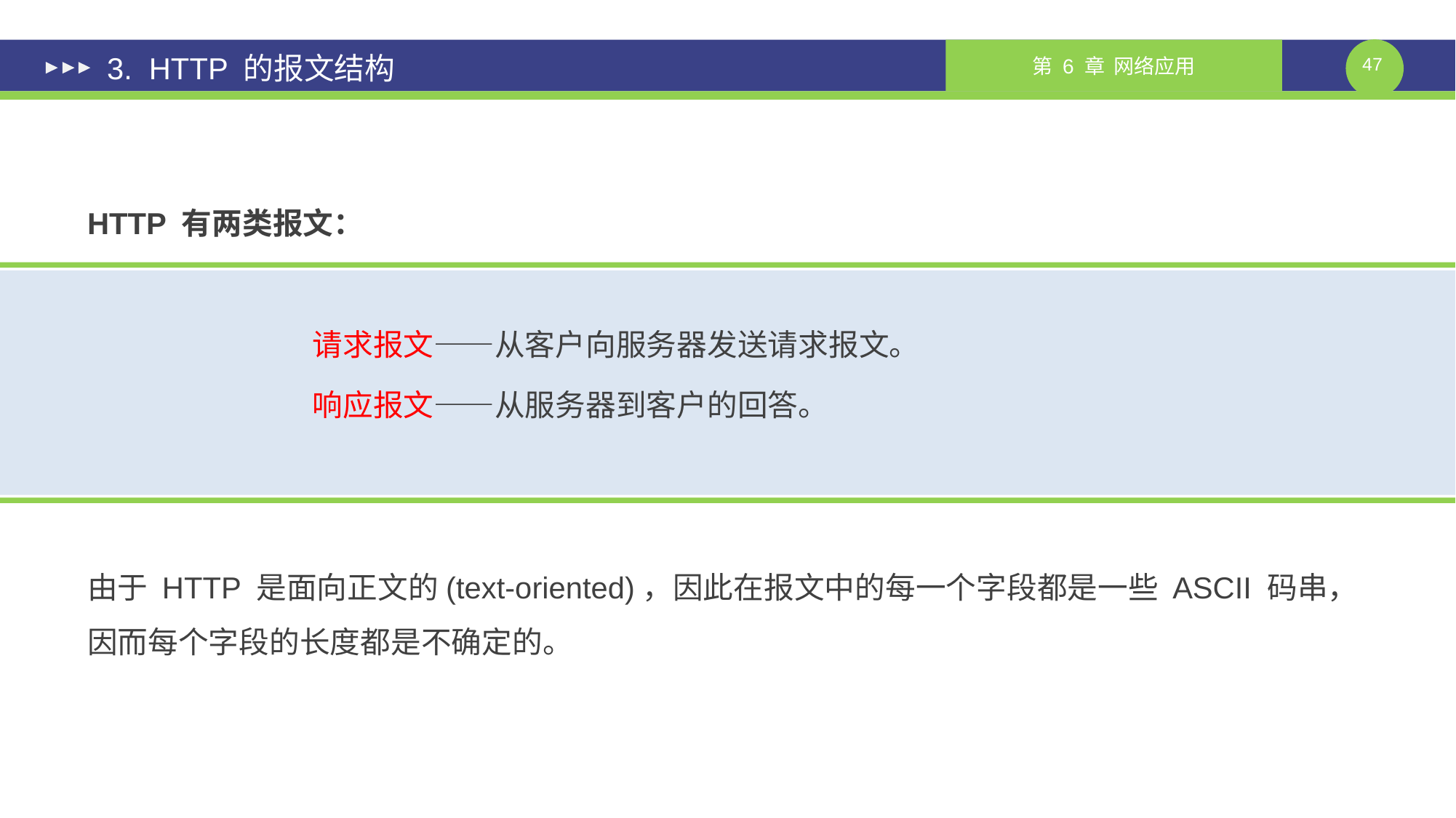

# 3.  HTTP 的报文结构
HTTP 有两类报文：

请求报文——从客户向服务器发送请求报文。
响应报文——从服务器到客户的回答。

由于 HTTP 是面向正文的(text-oriented)，因此在报文中的每一个字段都是一些 ASCII 码串，因而每个字段的长度都是不确定的。

课件制作人：谢钧  谢希仁